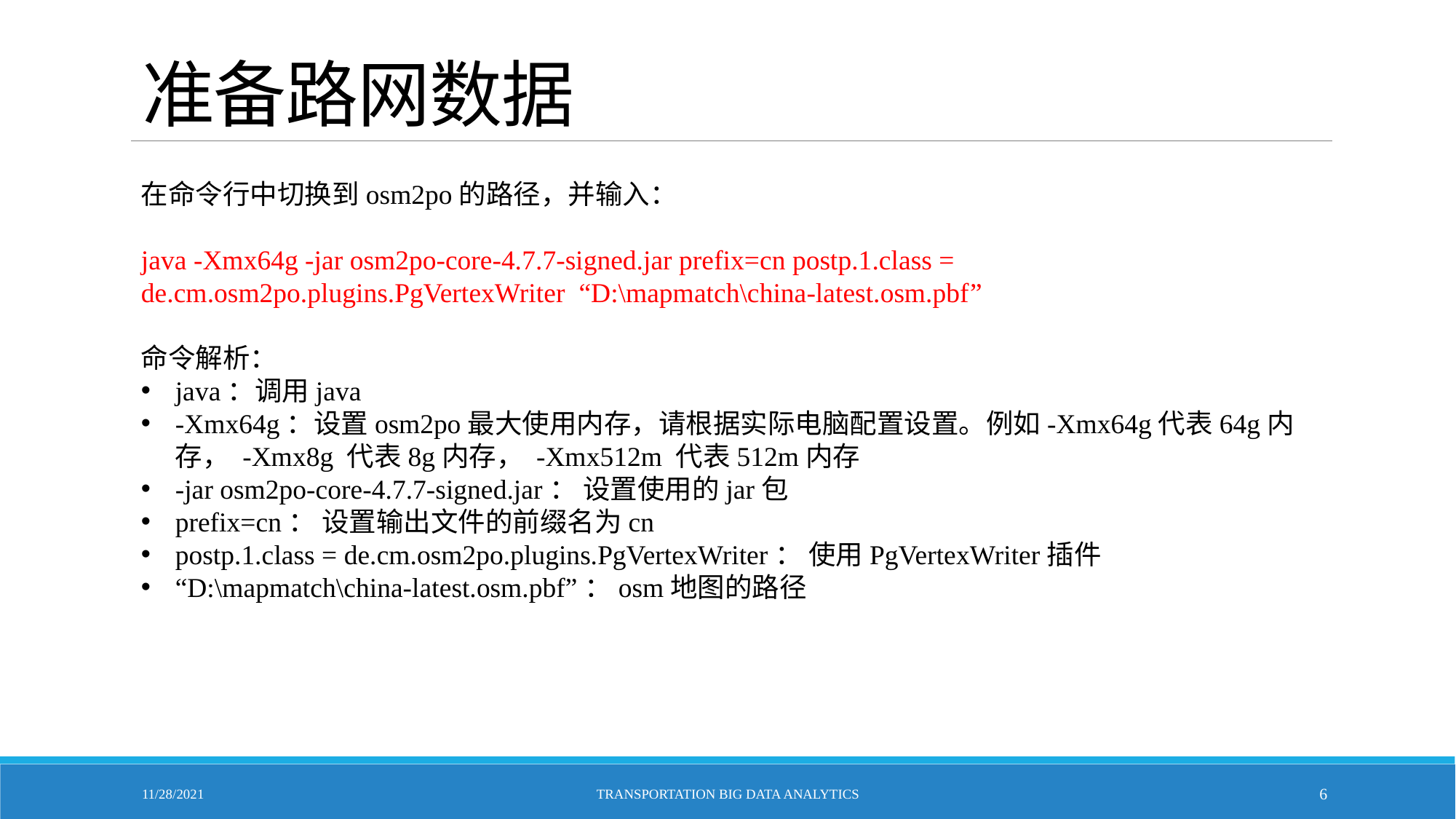

# 准备路网数据
在命令行中切换到osm2po的路径，并输入：

java -Xmx64g -jar osm2po-core-4.7.7-signed.jar prefix=cn postp.1.class = de.cm.osm2po.plugins.PgVertexWriter  “D:\mapmatch\china-latest.osm.pbf”

命令解析：
java：调用java
-Xmx64g：设置osm2po最大使用内存，请根据实际电脑配置设置。例如-Xmx64g代表64g内存， -Xmx8g 代表8g内存， -Xmx512m 代表512m内存
-jar osm2po-core-4.7.7-signed.jar： 设置使用的jar包
prefix=cn： 设置输出文件的前缀名为cn
postp.1.class = de.cm.osm2po.plugins.PgVertexWriter： 使用PgVertexWriter插件
“D:\mapmatch\china-latest.osm.pbf”：osm地图的路径
11/28/2021
Transportation Big Data Analytics
6